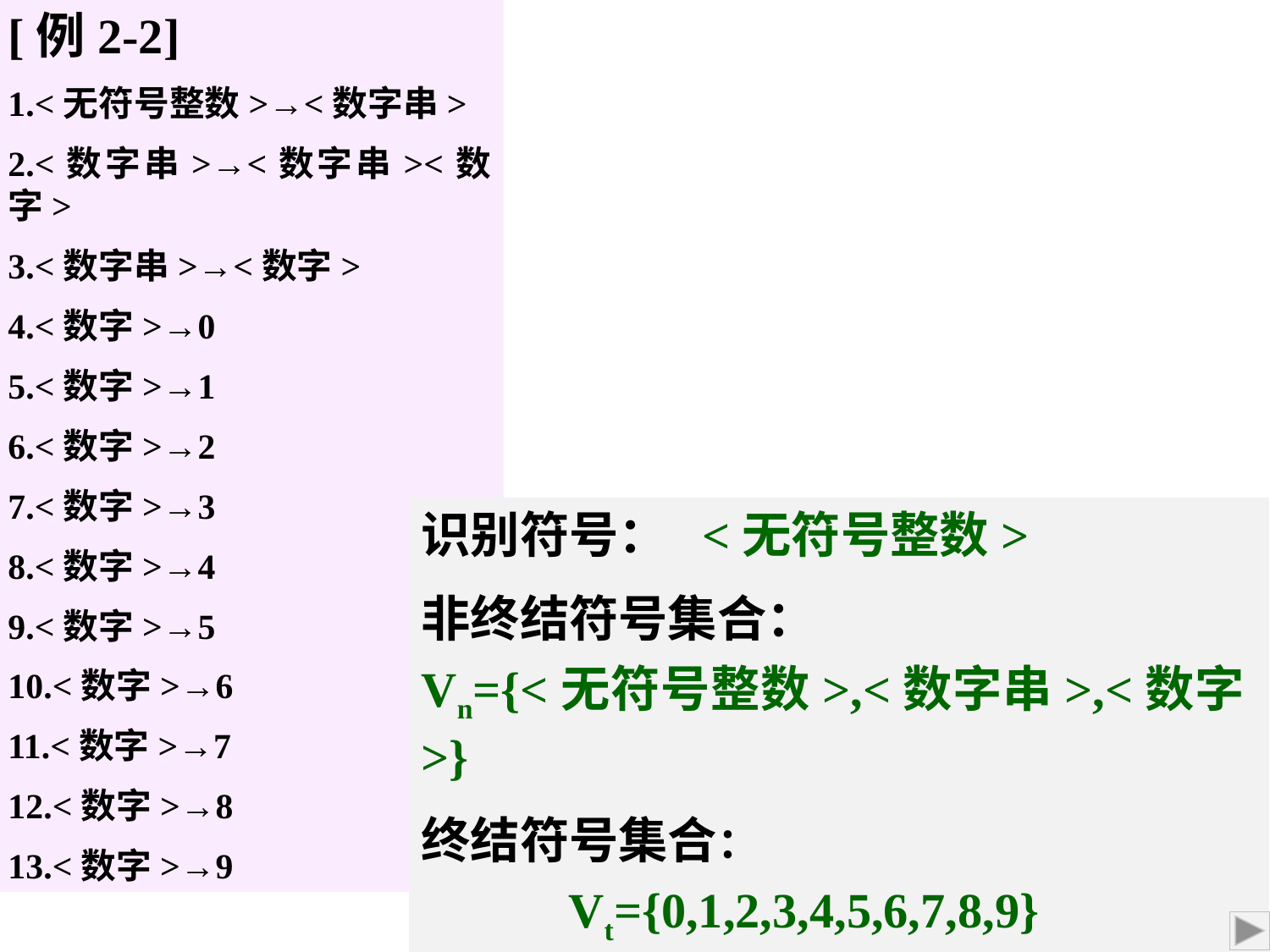

[例2-2]
1.<无符号整数>→<数字串>
2.<数字串>→<数字串><数字>
3.<数字串>→<数字>
4.<数字>→0
5.<数字>→1
6.<数字>→2
7.<数字>→3
8.<数字>→4
9.<数字>→5
10.<数字>→6
11.<数字>→7
12.<数字>→8
13.<数字>→9
识别符号：  <无符号整数>
非终结符号集合：
Vn={<无符号整数>,<数字串>,<数字>}
终结符号集合：
            Vt={0,1,2,3,4,5,6,7,8,9}
2020/9/9